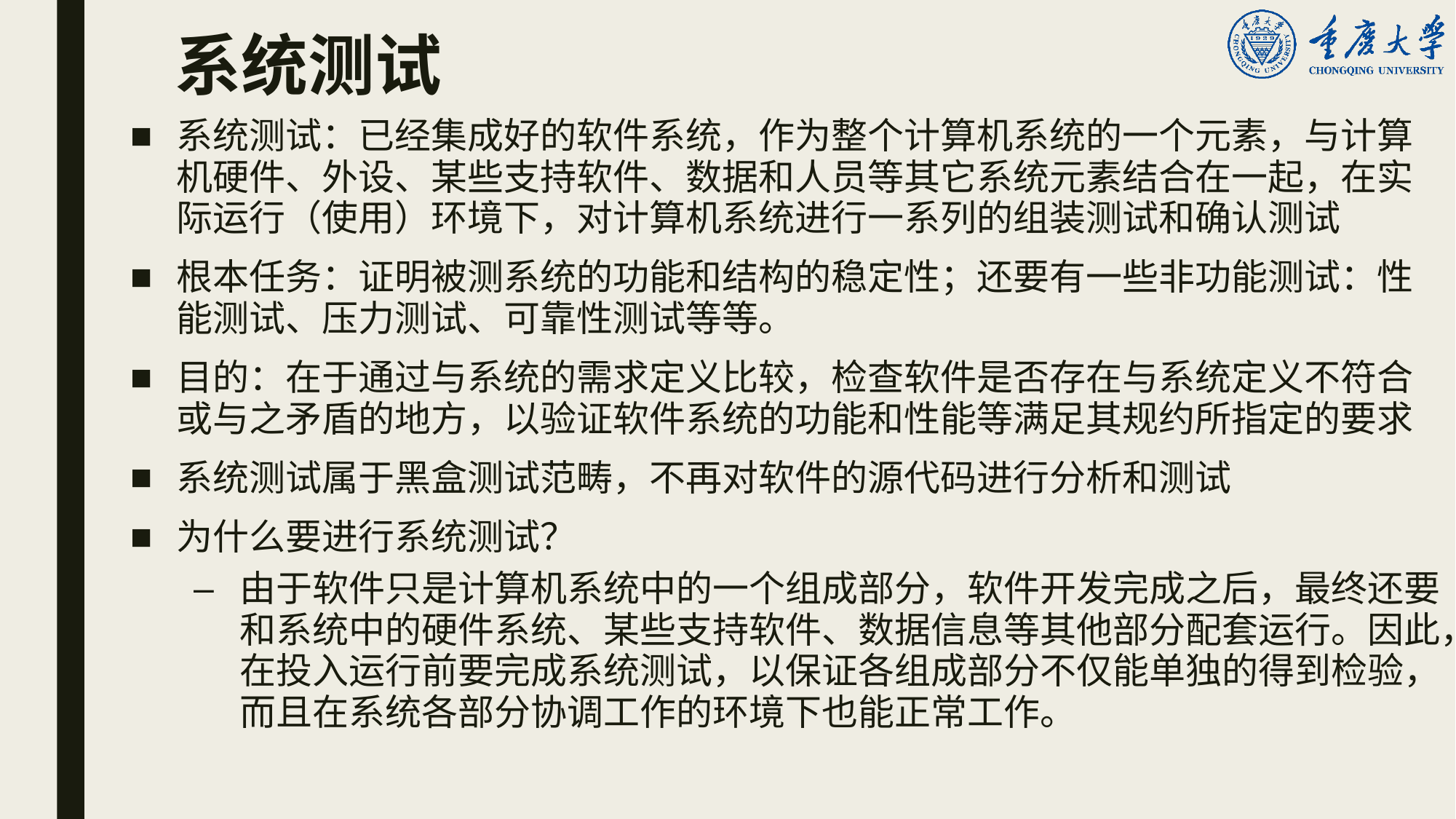

# 系统测试
系统测试：已经集成好的软件系统，作为整个计算机系统的一个元素，与计算机硬件、外设、某些支持软件、数据和人员等其它系统元素结合在一起，在实际运行（使用）环境下，对计算机系统进行一系列的组装测试和确认测试
根本任务：证明被测系统的功能和结构的稳定性；还要有一些非功能测试：性能测试、压力测试、可靠性测试等等。
目的：在于通过与系统的需求定义比较，检查软件是否存在与系统定义不符合或与之矛盾的地方，以验证软件系统的功能和性能等满足其规约所指定的要求
系统测试属于黑盒测试范畴，不再对软件的源代码进行分析和测试
为什么要进行系统测试？
由于软件只是计算机系统中的一个组成部分，软件开发完成之后，最终还要和系统中的硬件系统、某些支持软件、数据信息等其他部分配套运行。因此，在投入运行前要完成系统测试，以保证各组成部分不仅能单独的得到检验，而且在系统各部分协调工作的环境下也能正常工作。